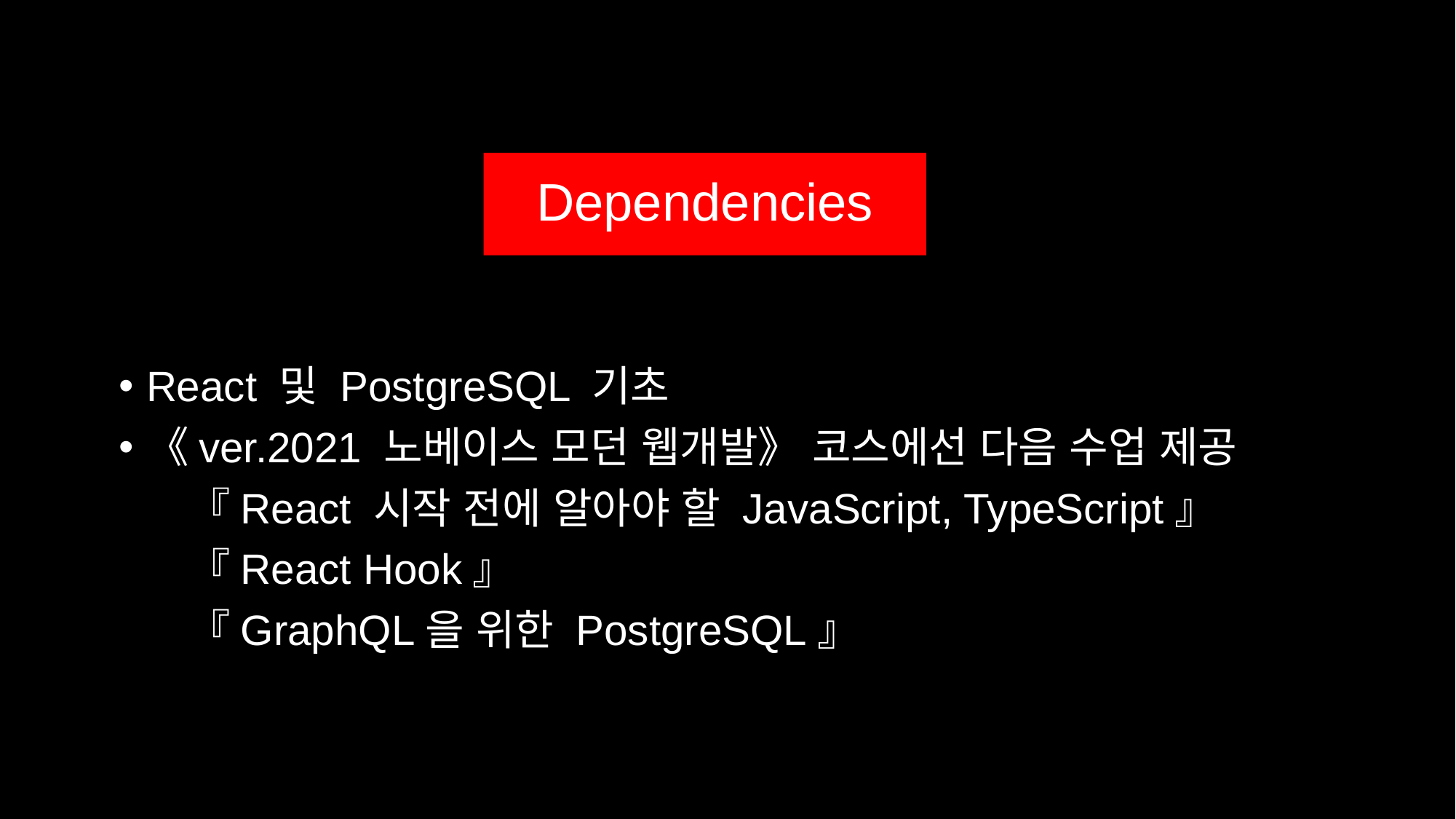

# Dependencies
React 및 PostgreSQL 기초
《ver.2021 노베이스 모던 웹개발》 코스에선 다음 수업 제공
     『React 시작 전에 알아야 할 JavaScript, TypeScript』
     『React Hook』
     『GraphQL을 위한 PostgreSQL』